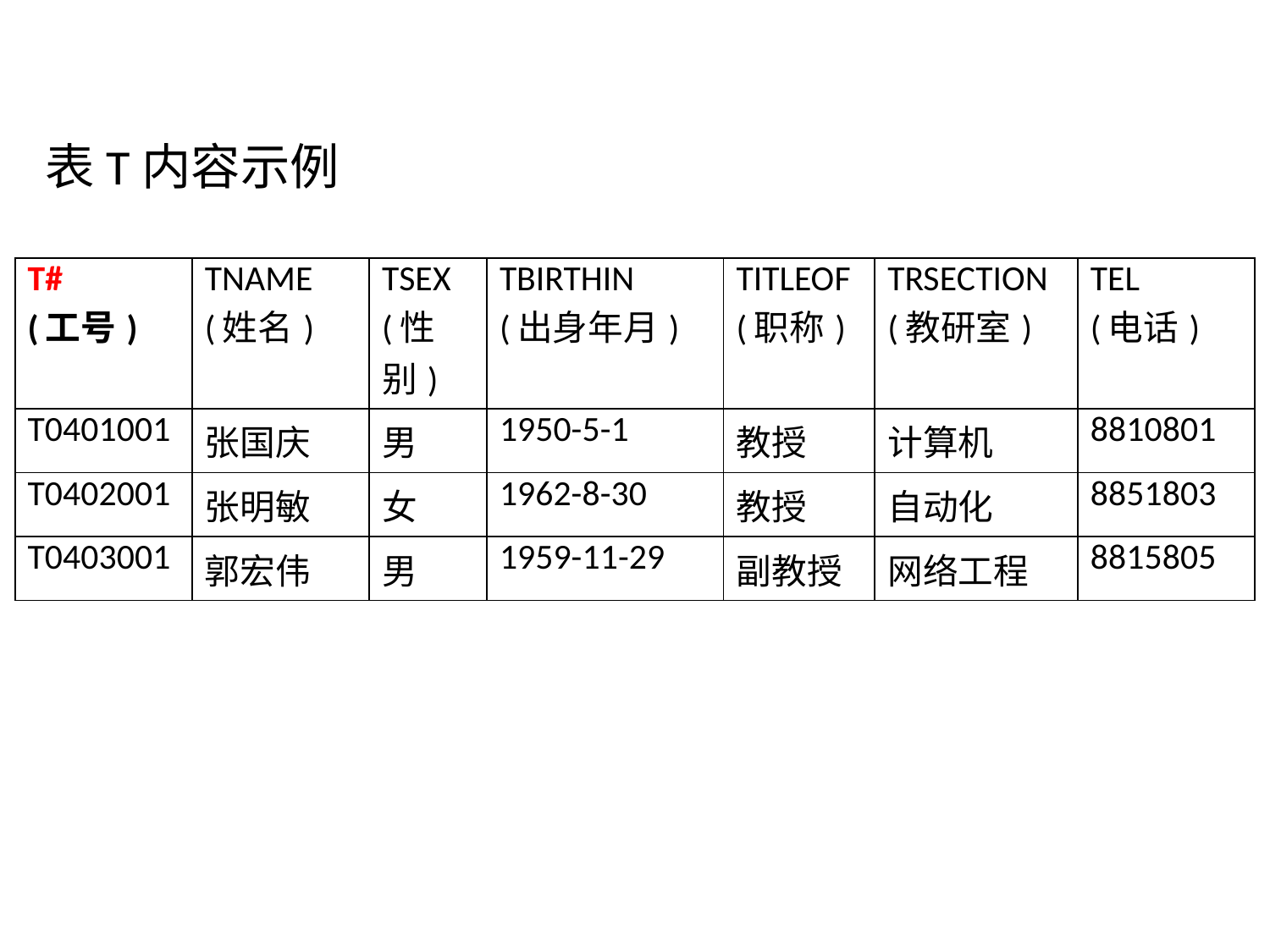

表T内容示例

| T# (工号) | TNAME (姓名) | TSEX (性别) | TBIRTHIN (出身年月) | TITLEOF (职称) | TRSECTION (教研室) | TEL (电话) |
| --- | --- | --- | --- | --- | --- | --- |
| T0401001 | 张国庆 | 男 | 1950-5-1 | 教授 | 计算机 | 8810801 |
| T0402001 | 张明敏 | 女 | 1962-8-30 | 教授 | 自动化 | 8851803 |
| T0403001 | 郭宏伟 | 男 | 1959-11-29 | 副教授 | 网络工程 | 8815805 |